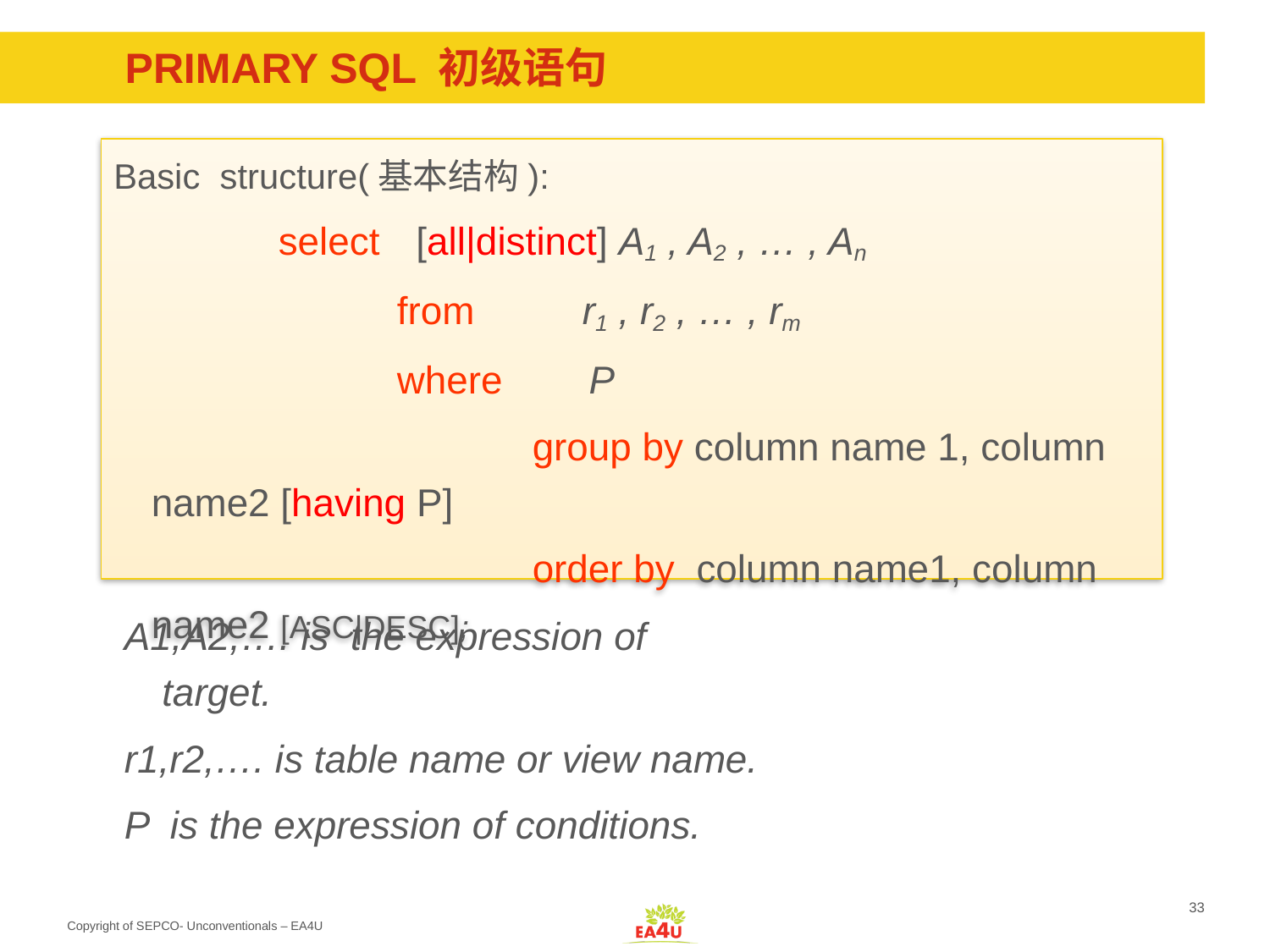

# PRIMARY SQL 初级语句
Basic  structure(基本结构):
		select	 [all|distinct] A1 , A2 , … , An
		           from          r1 , r2 , … , rm
		           where        P
				group by column name 1, column name2 [having P]
				order by  column name1, column name2 [ASC|DESC];

A1,A2,…. is  the expression of target.
r1,r2,…. is table name or view name.
P  is the expression of conditions.

33